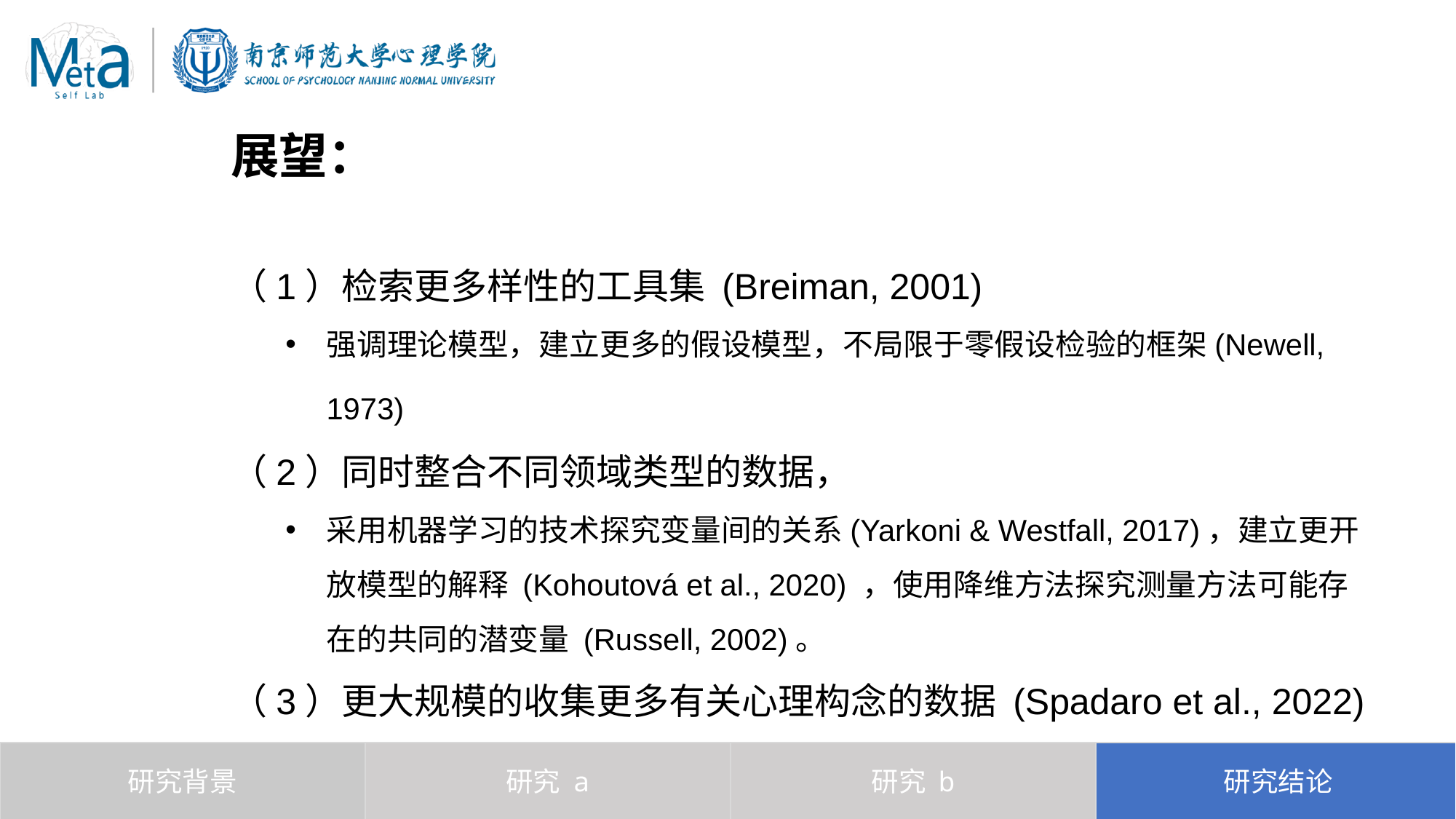

展望：

（1）检索更多样性的工具集 (Breiman, 2001)
强调理论模型，建立更多的假设模型，不局限于零假设检验的框架(Newell, 1973)
（2）同时整合不同领域类型的数据，
采用机器学习的技术探究变量间的关系(Yarkoni & Westfall, 2017)，建立更开放模型的解释 (Kohoutová et al., 2020) ，使用降维方法探究测量方法可能存在的共同的潜变量 (Russell, 2002)。
（3）更大规模的收集更多有关心理构念的数据 (Spadaro et al., 2022)
研究背景
研究 a
研究 b
研究结论